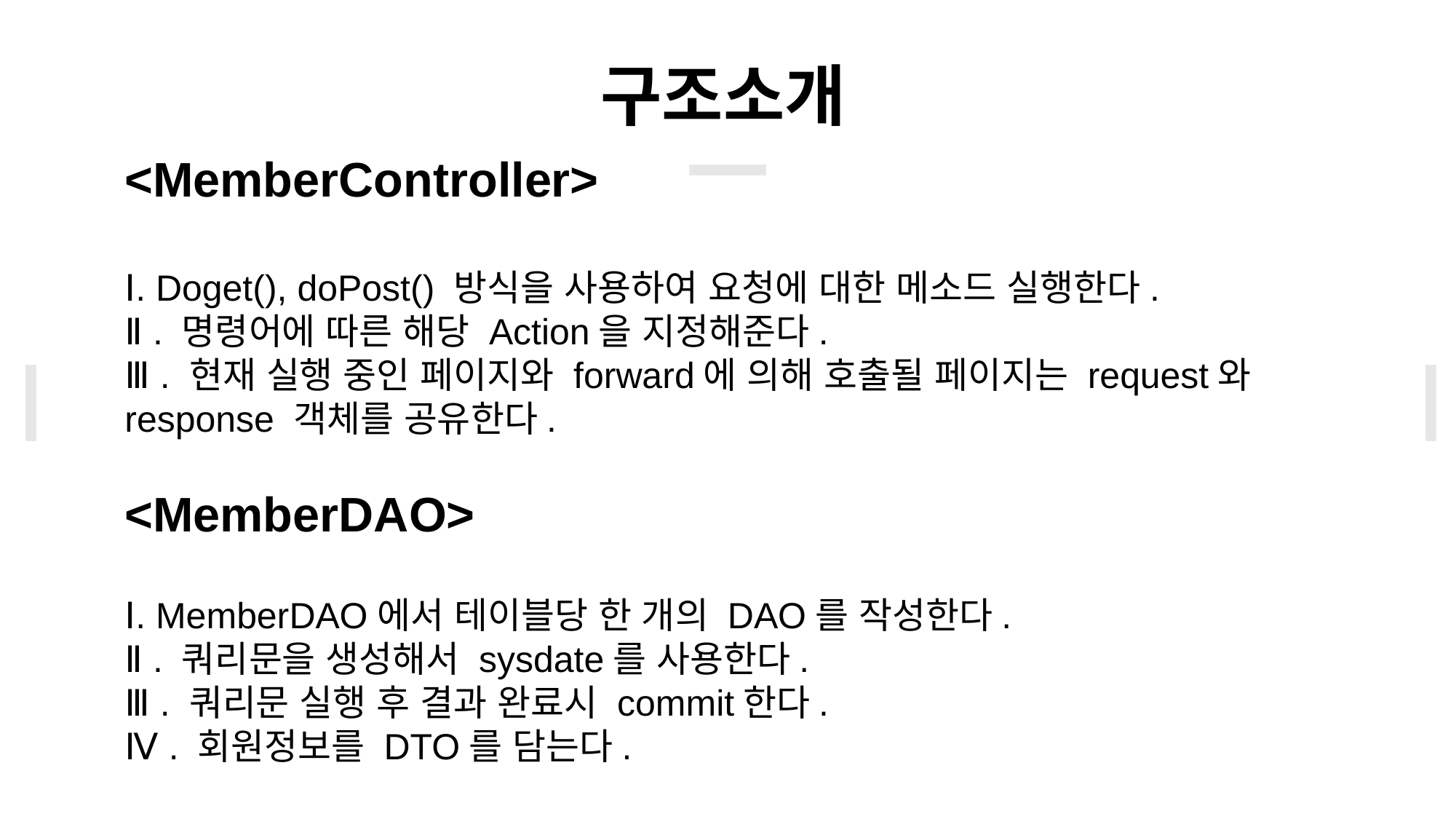

구조소개

<MemberController>

Ⅰ. Doget(), doPost() 방식을 사용하여 요청에 대한 메소드 실행한다.
Ⅱ . 명령어에 따른 해당 Action을 지정해준다.
Ⅲ . 현재 실행 중인 페이지와 forward에 의해 호출될 페이지는 request와 response 객체를 공유한다.

<MemberDAO>

Ⅰ. MemberDAO에서 테이블당 한 개의 DAO를 작성한다.
Ⅱ . 쿼리문을 생성해서 sysdate를 사용한다.
Ⅲ . 쿼리문 실행 후 결과 완료시 commit한다.
Ⅳ . 회원정보를 DTO를 담는다.